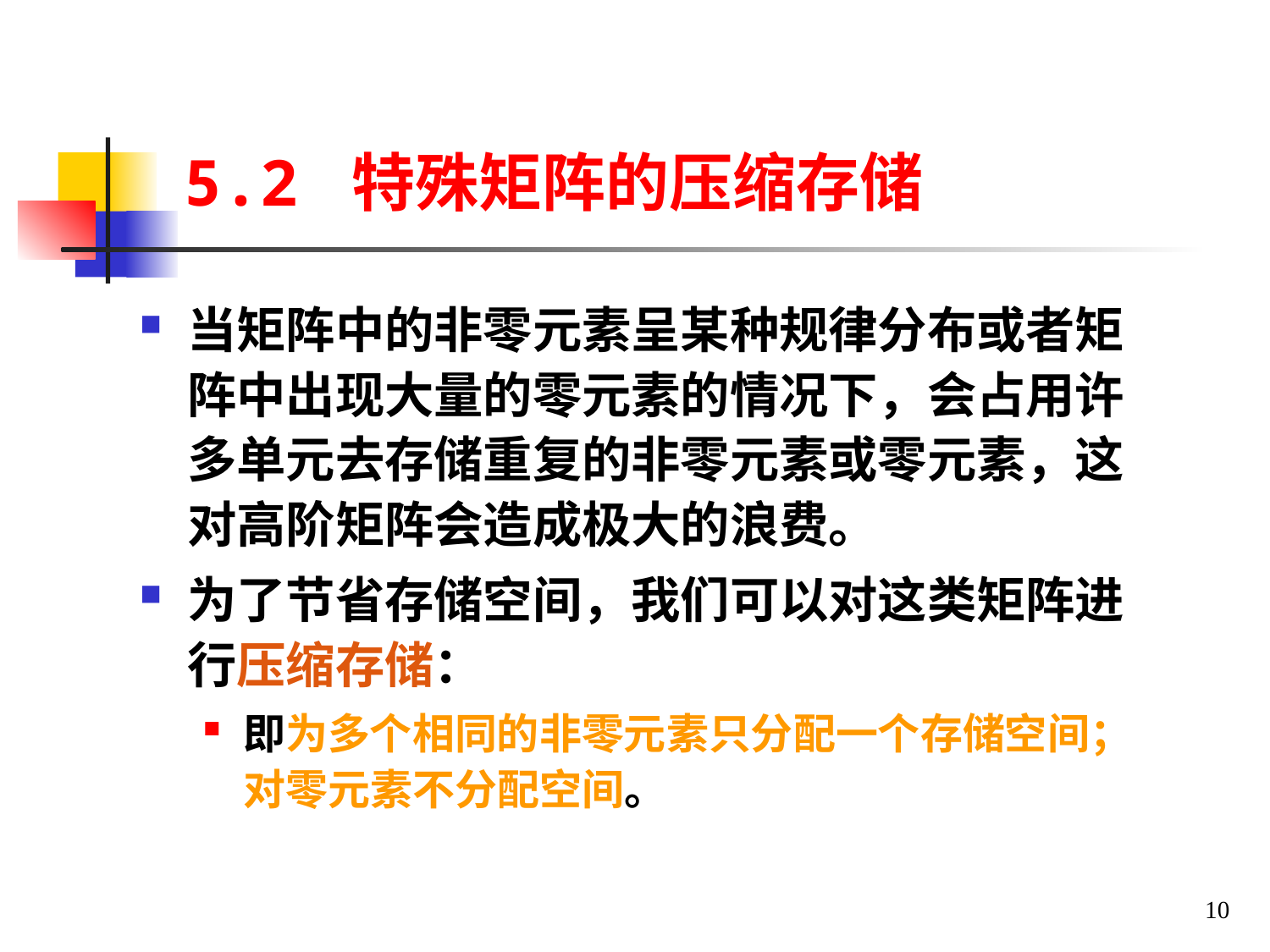

5.2 特殊矩阵的压缩存储
# 当矩阵中的非零元素呈某种规律分布或者矩阵中出现大量的零元素的情况下，会占用许多单元去存储重复的非零元素或零元素，这对高阶矩阵会造成极大的浪费。
为了节省存储空间，我们可以对这类矩阵进行压缩存储：
即为多个相同的非零元素只分配一个存储空间；对零元素不分配空间。
10